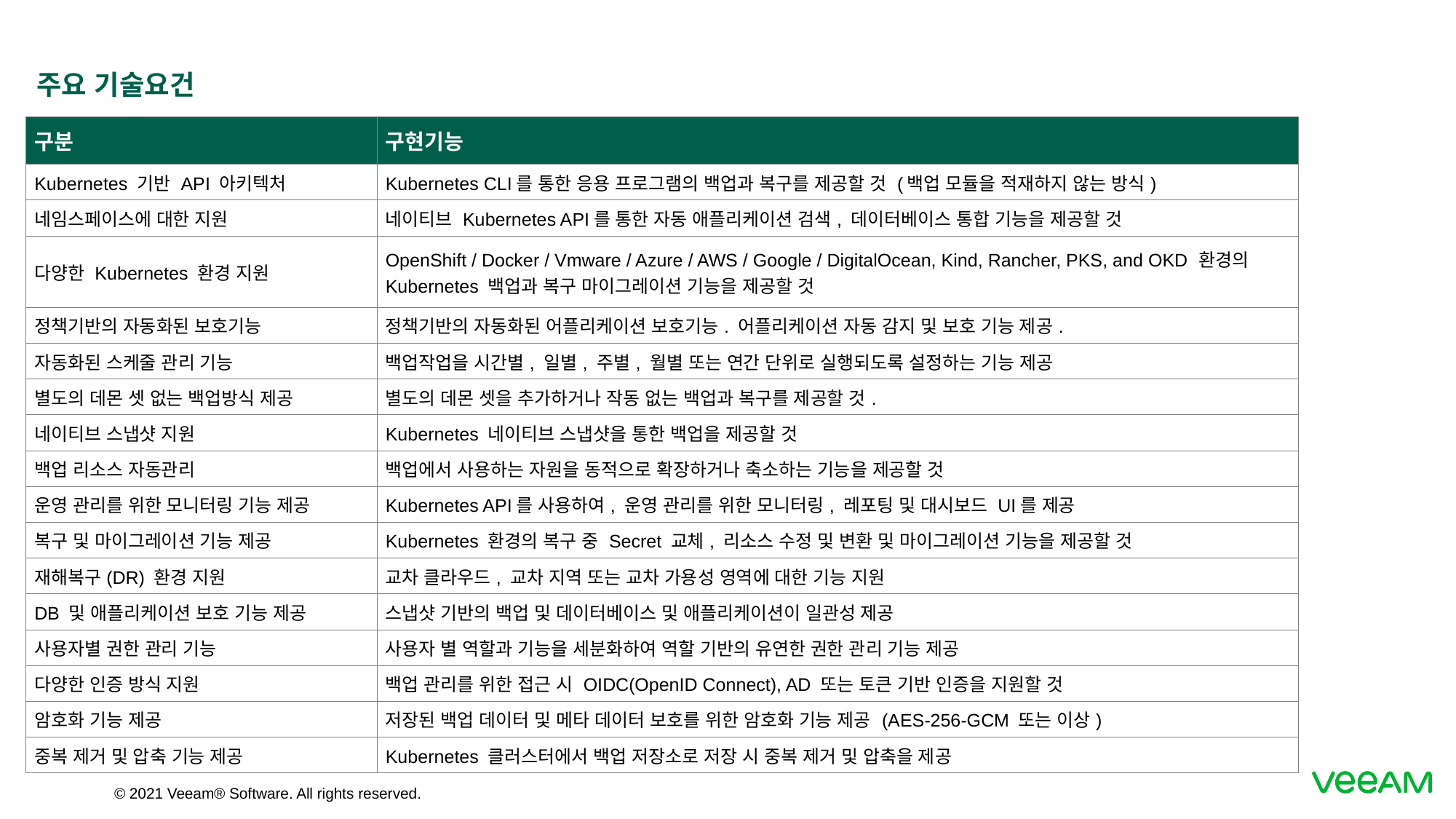

# 주요 기술요건
| 구분 | 구현기능 |
| --- | --- |
| Kubernetes 기반 API 아키텍처 | Kubernetes CLI를 통한 응용 프로그램의 백업과 복구를 제공할 것 (백업 모듈을 적재하지 않는 방식) |
| 네임스페이스에 대한 지원 | 네이티브 Kubernetes API를 통한 자동 애플리케이션 검색, 데이터베이스 통합 기능을 제공할 것 |
| 다양한 Kubernetes 환경 지원 | OpenShift / Docker / Vmware / Azure / AWS / Google / DigitalOcean, Kind, Rancher, PKS, and OKD 환경의 Kubernetes 백업과 복구 마이그레이션 기능을 제공할 것 |
| 정책기반의 자동화된 보호기능 | 정책기반의 자동화된 어플리케이션 보호기능. 어플리케이션 자동 감지 및 보호 기능 제공. |
| 자동화된 스케줄 관리 기능 | 백업작업을 시간별, 일별, 주별, 월별 또는 연간 단위로 실행되도록 설정하는 기능 제공 |
| 별도의 데몬 셋 없는 백업방식 제공 | 별도의 데몬 셋을 추가하거나 작동 없는 백업과 복구를 제공할 것. |
| 네이티브 스냅샷 지원 | Kubernetes 네이티브 스냅샷을 통한 백업을 제공할 것 |
| 백업 리소스 자동관리 | 백업에서 사용하는 자원을 동적으로 확장하거나 축소하는 기능을 제공할 것 |
| 운영 관리를 위한 모니터링 기능 제공 | Kubernetes API를 사용하여, 운영 관리를 위한 모니터링, 레포팅 및 대시보드 UI를 제공 |
| 복구 및 마이그레이션 기능 제공 | Kubernetes 환경의 복구 중 Secret 교체, 리소스 수정 및 변환 및 마이그레이션 기능을 제공할 것 |
| 재해복구(DR) 환경 지원 | 교차 클라우드, 교차 지역 또는 교차 가용성 영역에 대한 기능 지원 |
| DB 및 애플리케이션 보호 기능 제공 | 스냅샷 기반의 백업 및 데이터베이스 및 애플리케이션이 일관성 제공 |
| 사용자별 권한 관리 기능 | 사용자 별 역할과 기능을 세분화하여 역할 기반의 유연한 권한 관리 기능 제공 |
| 다양한 인증 방식 지원 | 백업 관리를 위한 접근 시 OIDC(OpenID Connect), AD 또는 토큰 기반 인증을 지원할 것 |
| 암호화 기능 제공 | 저장된 백업 데이터 및 메타 데이터 보호를 위한 암호화 기능 제공 (AES-256-GCM 또는 이상) |
| 중복 제거 및 압축 기능 제공 | Kubernetes 클러스터에서 백업 저장소로 저장 시 중복 제거 및 압축을 제공 |